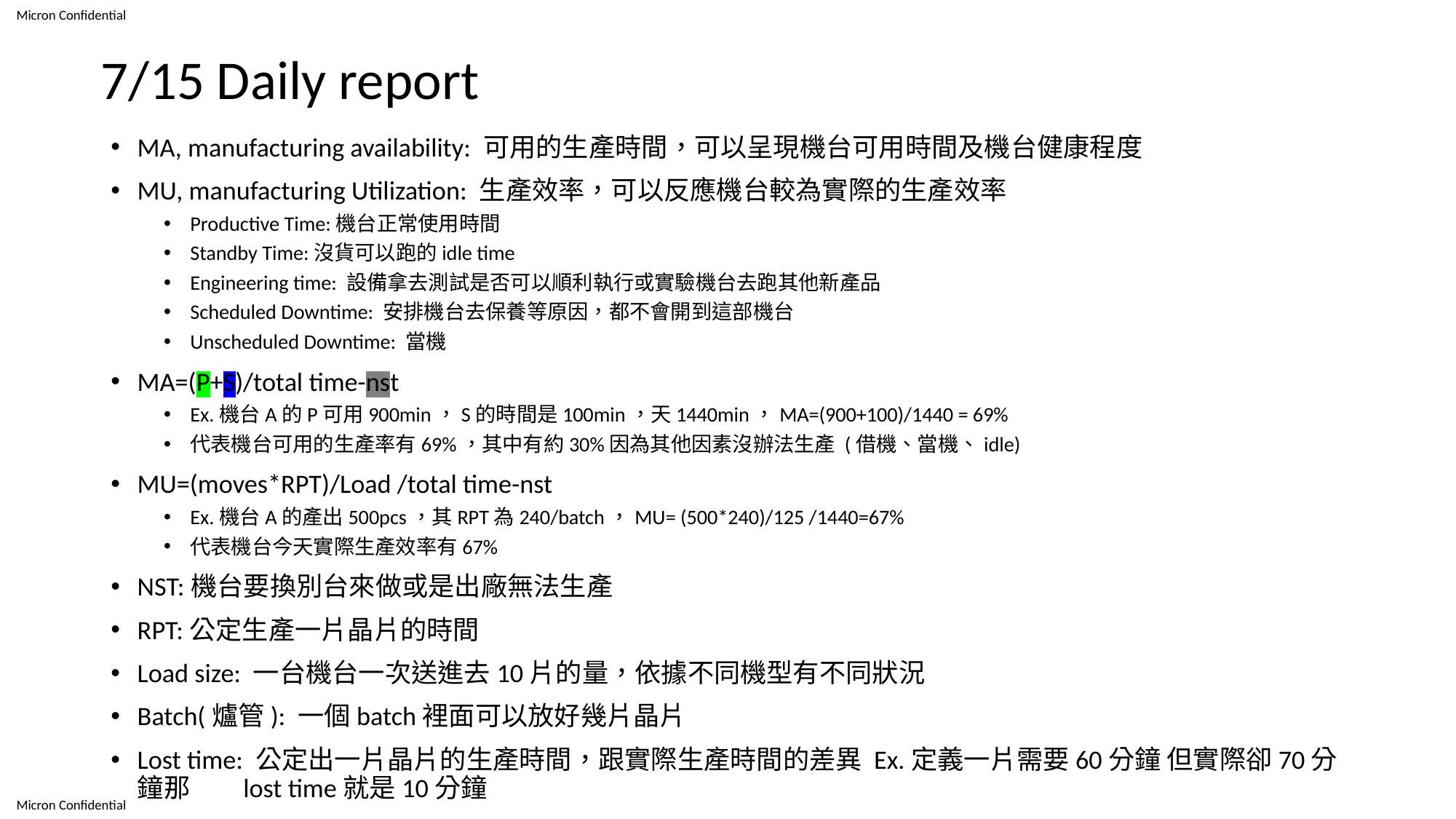

# 7/15 Daily report
MA, manufacturing availability: 可用的生產時間，可以呈現機台可用時間及機台健康程度
MU, manufacturing Utilization: 生產效率，可以反應機台較為實際的生產效率
Productive Time:機台正常使用時間
Standby Time:沒貨可以跑的idle time
Engineering time: 設備拿去測試是否可以順利執行或實驗機台去跑其他新產品
Scheduled Downtime: 安排機台去保養等原因，都不會開到這部機台
Unscheduled Downtime​: 當機
MA=(P+S)/total time-nst
Ex.機台A的P可用900min，S的時間是100min，天1440min，MA=(900+100)/1440 = 69%
代表機台可用的生產率有69%，其中有約30%因為其他因素沒辦法生產 (借機、當機、idle)
MU=(moves*RPT)/Load /total time-nst
Ex.機台A的產出500pcs，其RPT為240/batch，MU= (500*240)/125 /1440=67%
代表機台今天實際生產效率有67%
NST:機台要換別台來做或是出廠無法生產
RPT:公定生產一片晶片的時間
Load size: 一台機台一次送進去10片的量，依據不同機型有不同狀況
Batch(爐管): 一個batch裡面可以放好幾片晶片
Lost time: 公定出一片晶片的生產時間，跟實際生產時間的差異 Ex.定義一片需要60分鐘 但實際卻70分鐘那	lost time就是10分鐘